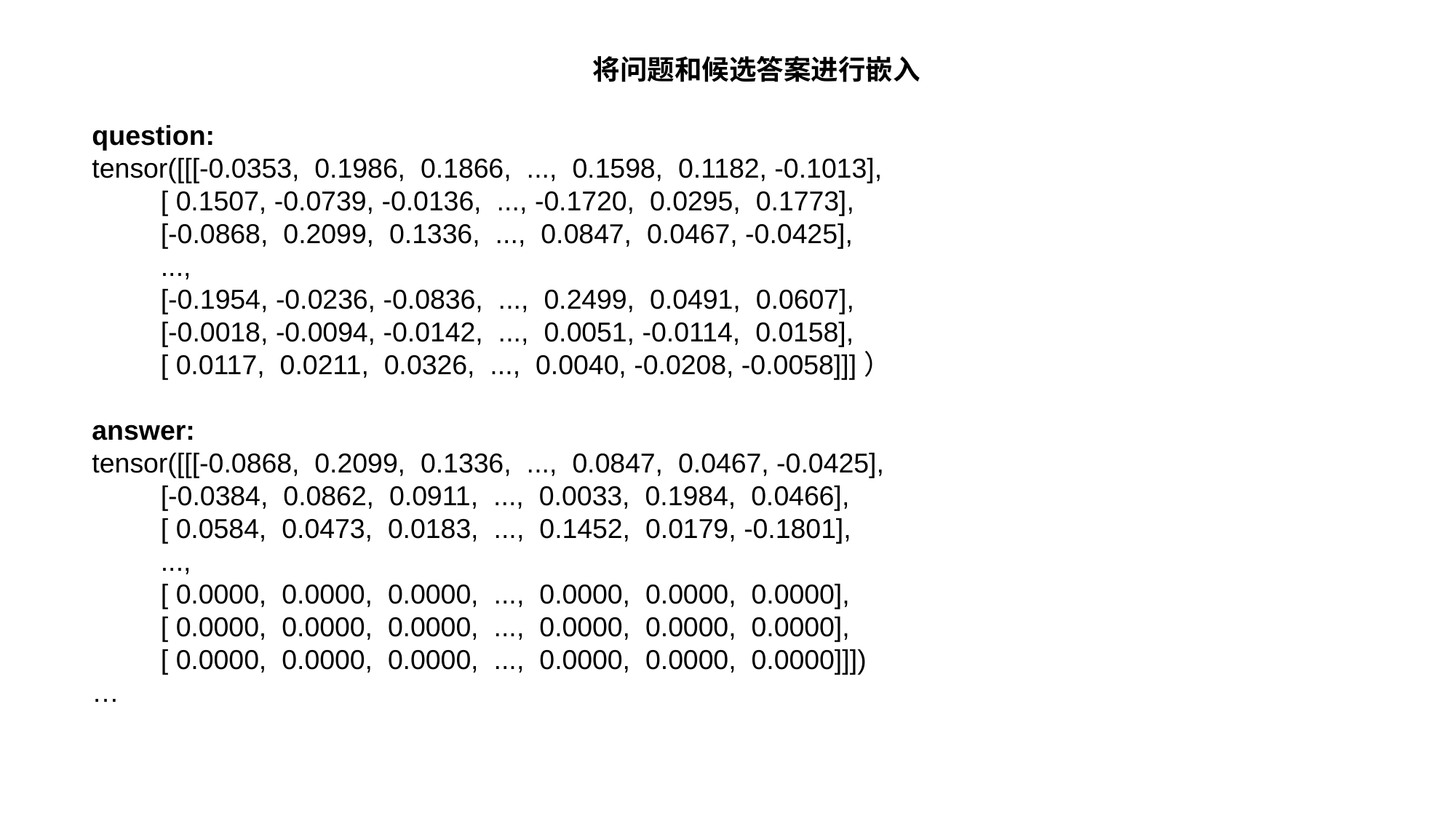

将问题和候选答案进行嵌入

question:
tensor([[[-0.0353,  0.1986,  0.1866,  ...,  0.1598,  0.1182, -0.1013],
         [ 0.1507, -0.0739, -0.0136,  ..., -0.1720,  0.0295,  0.1773],
         [-0.0868,  0.2099,  0.1336,  ...,  0.0847,  0.0467, -0.0425],
         ...,
         [-0.1954, -0.0236, -0.0836,  ...,  0.2499,  0.0491,  0.0607],
         [-0.0018, -0.0094, -0.0142,  ...,  0.0051, -0.0114,  0.0158],
         [ 0.0117,  0.0211,  0.0326,  ...,  0.0040, -0.0208, -0.0058]]]）

answer:
tensor([[[-0.0868,  0.2099,  0.1336,  ...,  0.0847,  0.0467, -0.0425],
         [-0.0384,  0.0862,  0.0911,  ...,  0.0033,  0.1984,  0.0466],
         [ 0.0584,  0.0473,  0.0183,  ...,  0.1452,  0.0179, -0.1801],
         ...,
         [ 0.0000,  0.0000,  0.0000,  ...,  0.0000,  0.0000,  0.0000],
         [ 0.0000,  0.0000,  0.0000,  ...,  0.0000,  0.0000,  0.0000],
         [ 0.0000,  0.0000,  0.0000,  ...,  0.0000,  0.0000,  0.0000]]])
…